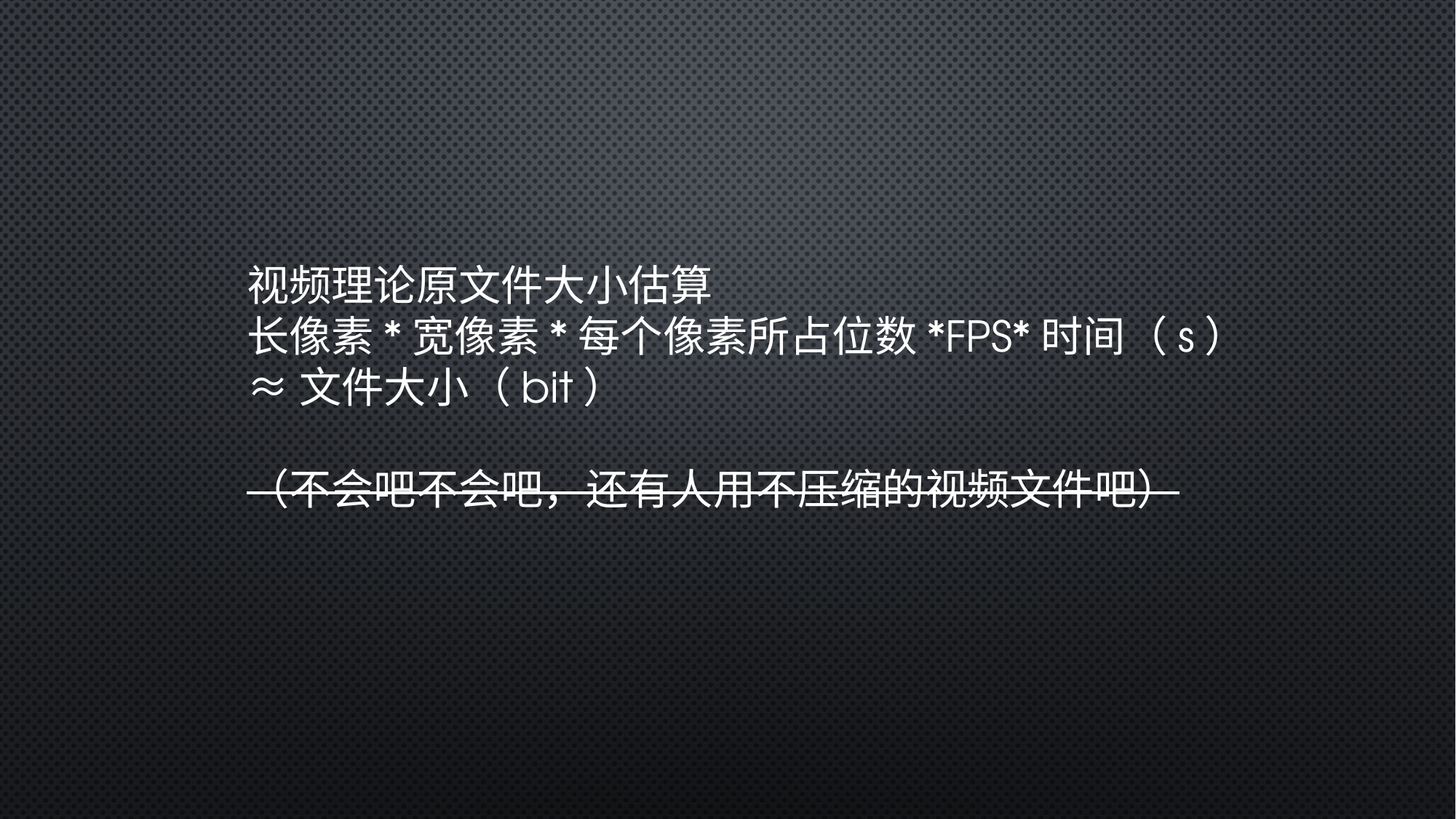

视频理论原文件大小估算
长像素*宽像素*每个像素所占位数*FPS*时间（s）
≈文件大小（bit）

（不会吧不会吧，还有人用不压缩的视频文件吧）